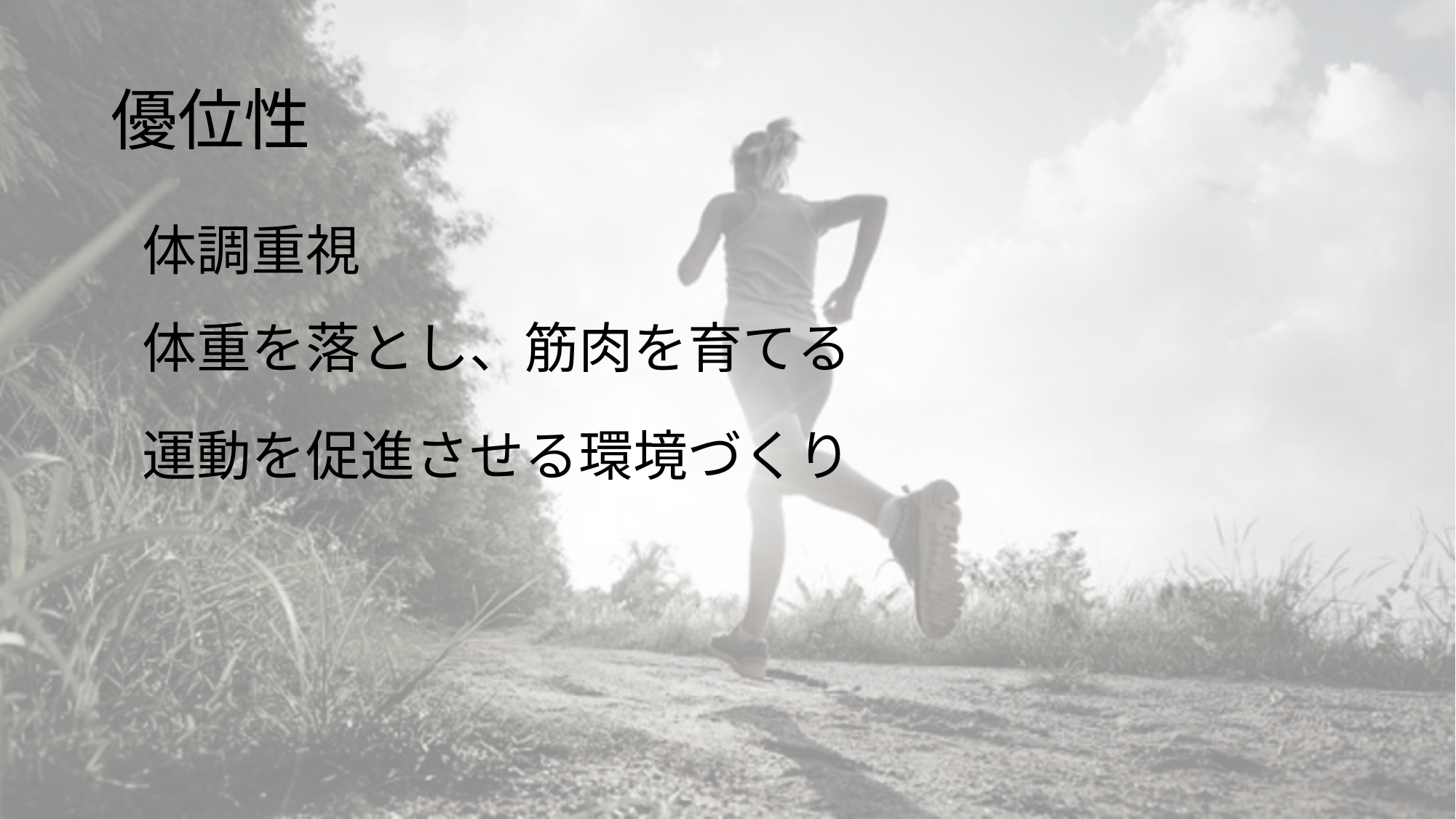

# 優位性
体調重視
体重を落とし、筋肉を育てる
運動を促進させる環境づくり